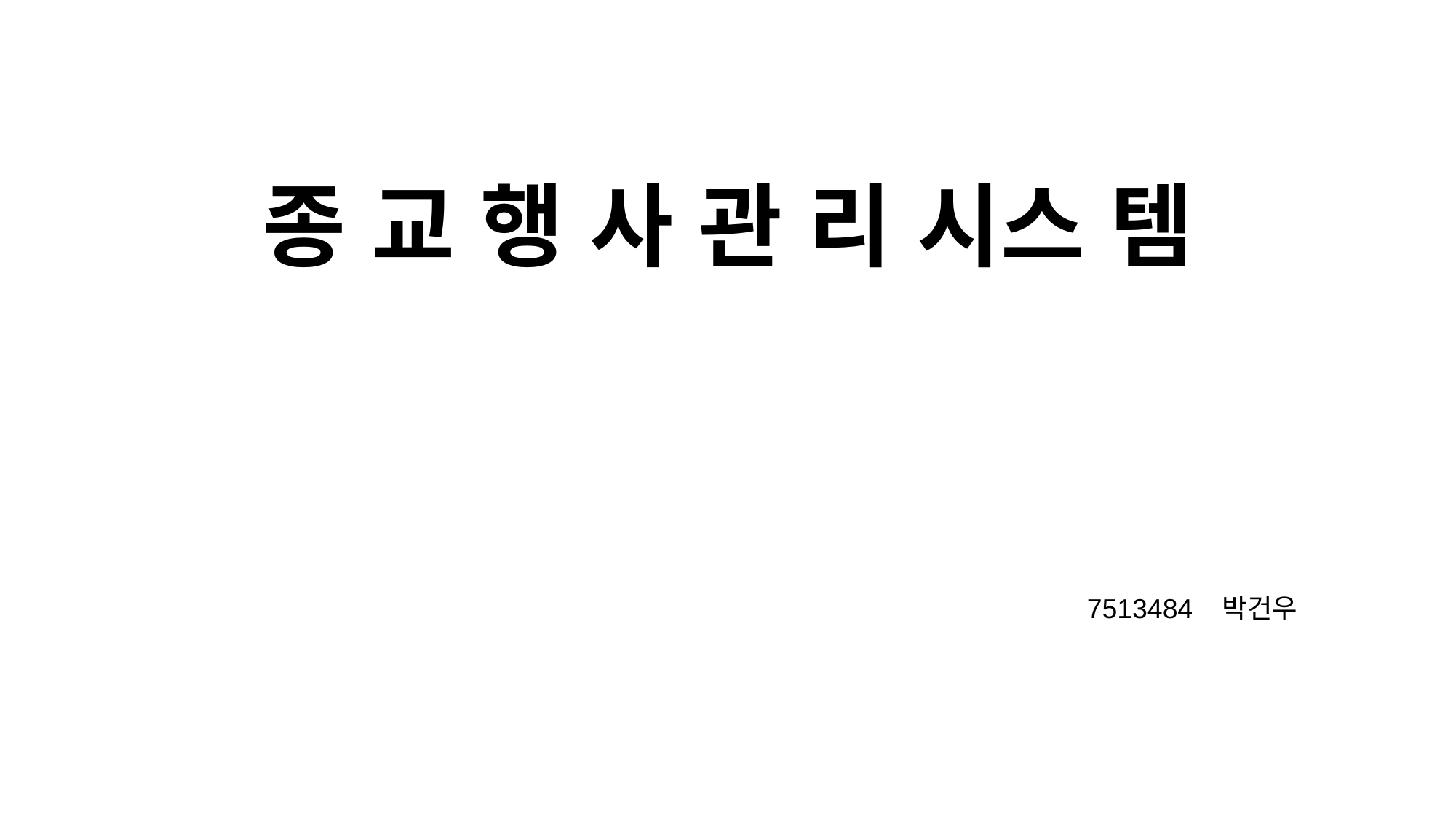

# 종 교 행 사 관 리 시스 템
7513484   박건우